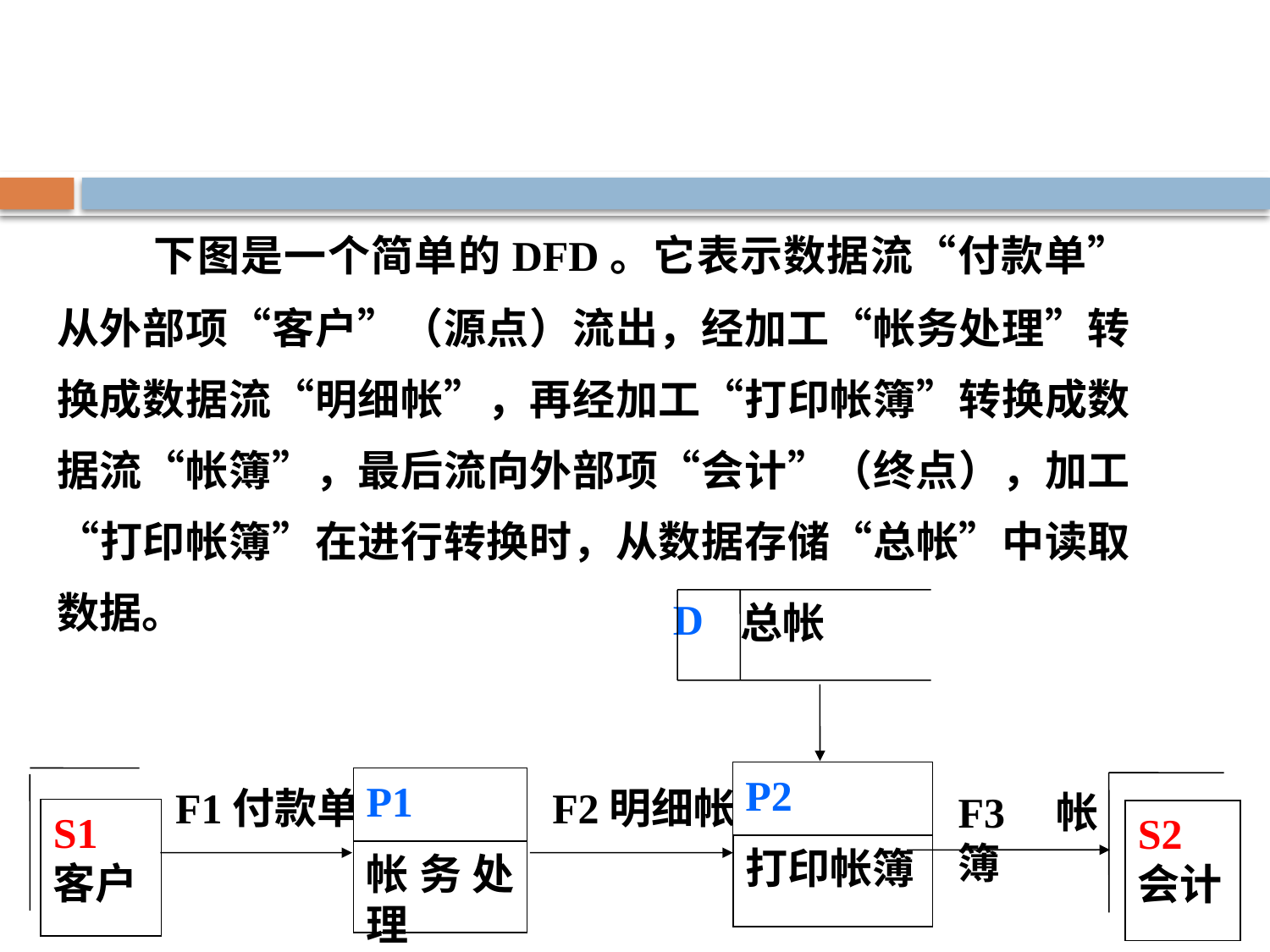

下图是一个简单的DFD。它表示数据流“付款单”从外部项“客户”（源点）流出，经加工“帐务处理”转换成数据流“明细帐”，再经加工“打印帐簿”转换成数据流“帐簿”，最后流向外部项“会计”（终点），加工“打印帐簿”在进行转换时，从数据存储“总帐”中读取数据。

D

总帐

P2
打印帐簿

S1客户
P1
帐务处理

S2会计
F1付款单
F2明细帐
F3帐簿